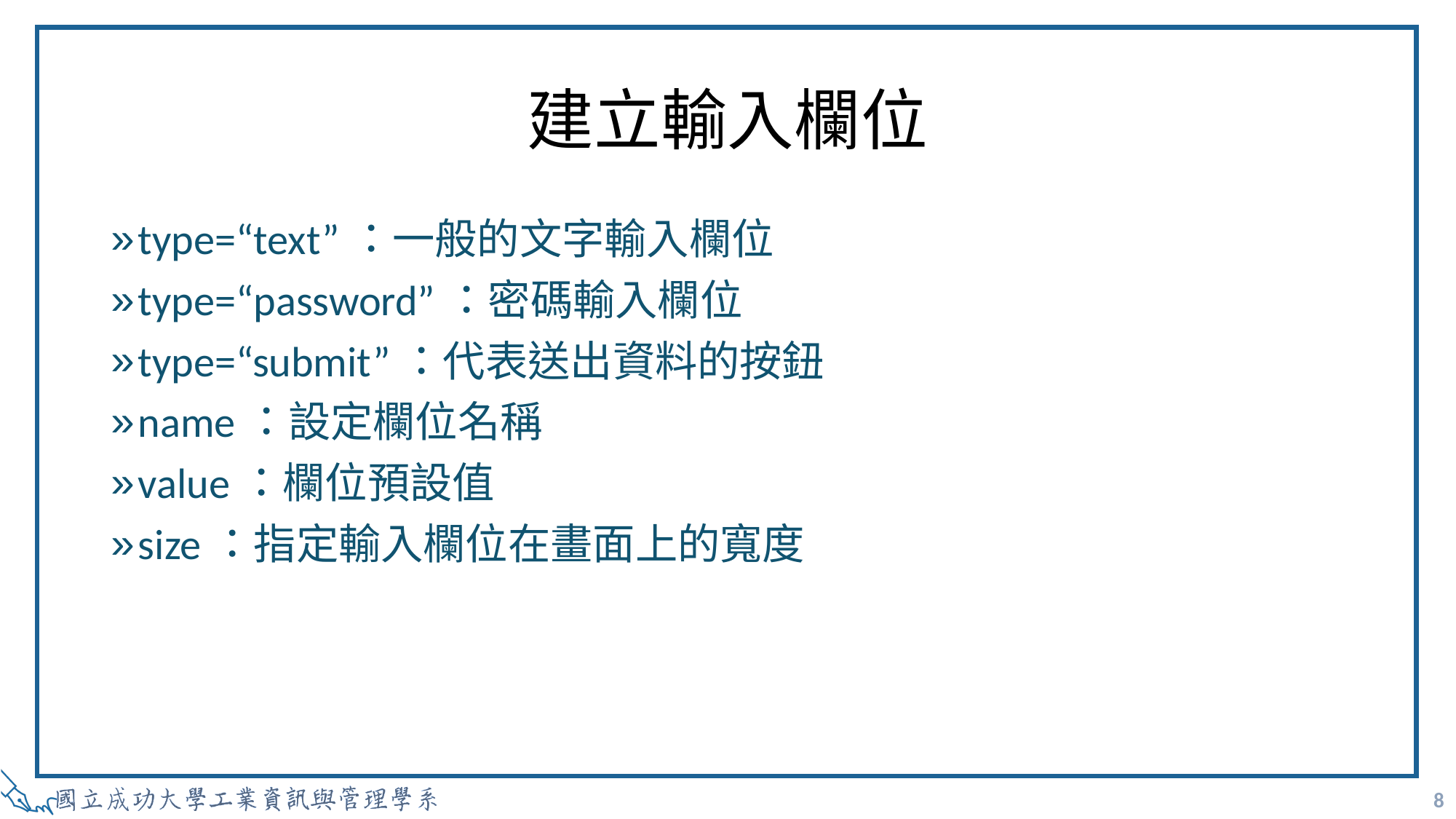

# 建立輸入欄位
type=“text”：一般的文字輸入欄位
type=“password”：密碼輸入欄位
type=“submit”：代表送出資料的按鈕
name：設定欄位名稱
value：欄位預設值
size：指定輸入欄位在畫面上的寬度
8